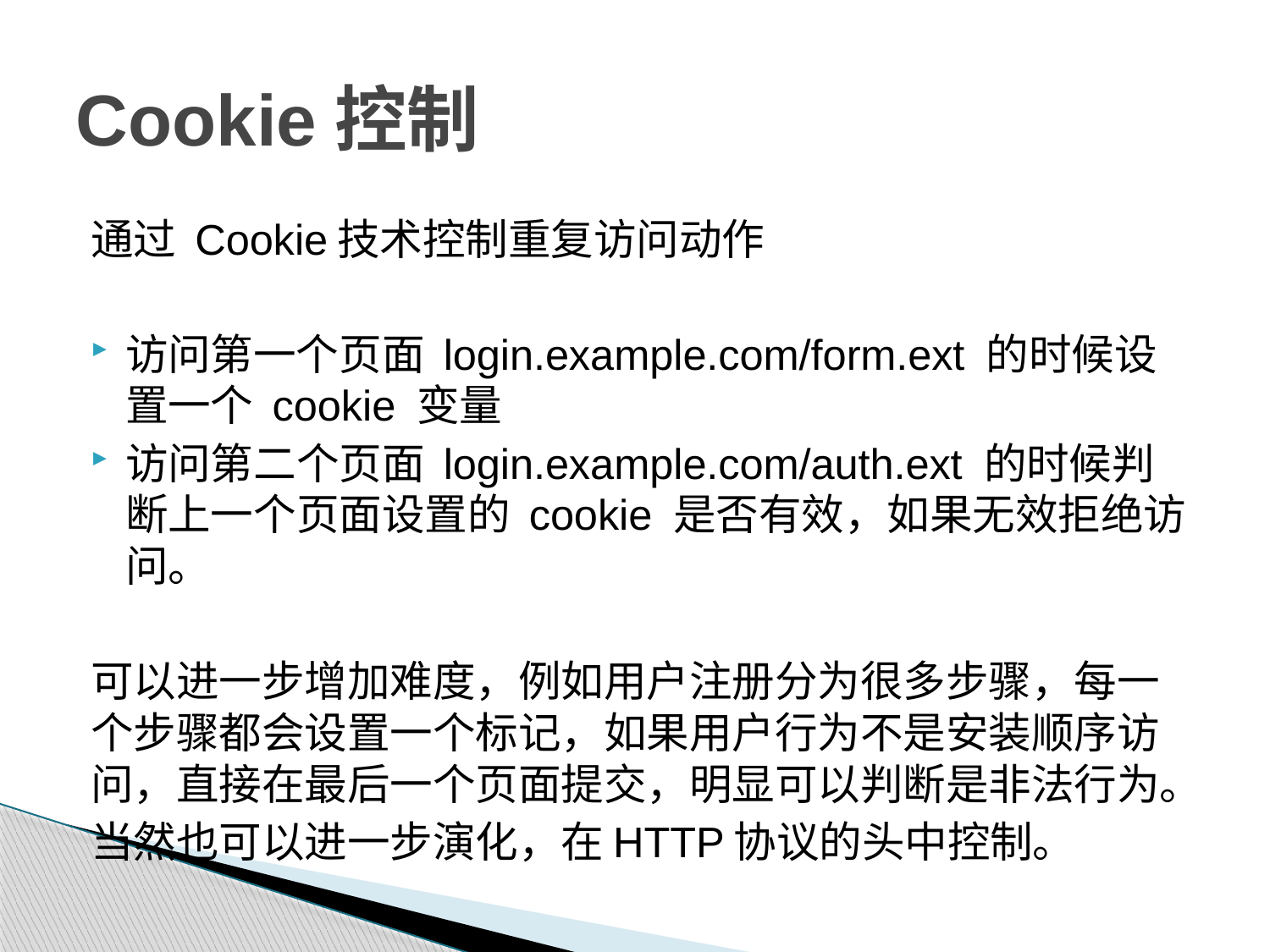

# Cookie控制
通过 Cookie技术控制重复访问动作

访问第一个页面 login.example.com/form.ext 的时候设置一个 cookie 变量
访问第二个页面 login.example.com/auth.ext 的时候判断上一个页面设置的 cookie 是否有效，如果无效拒绝访问。

可以进一步增加难度，例如用户注册分为很多步骤，每一个步骤都会设置一个标记，如果用户行为不是安装顺序访问，直接在最后一个页面提交，明显可以判断是非法行为。
当然也可以进一步演化，在HTTP协议的头中控制。